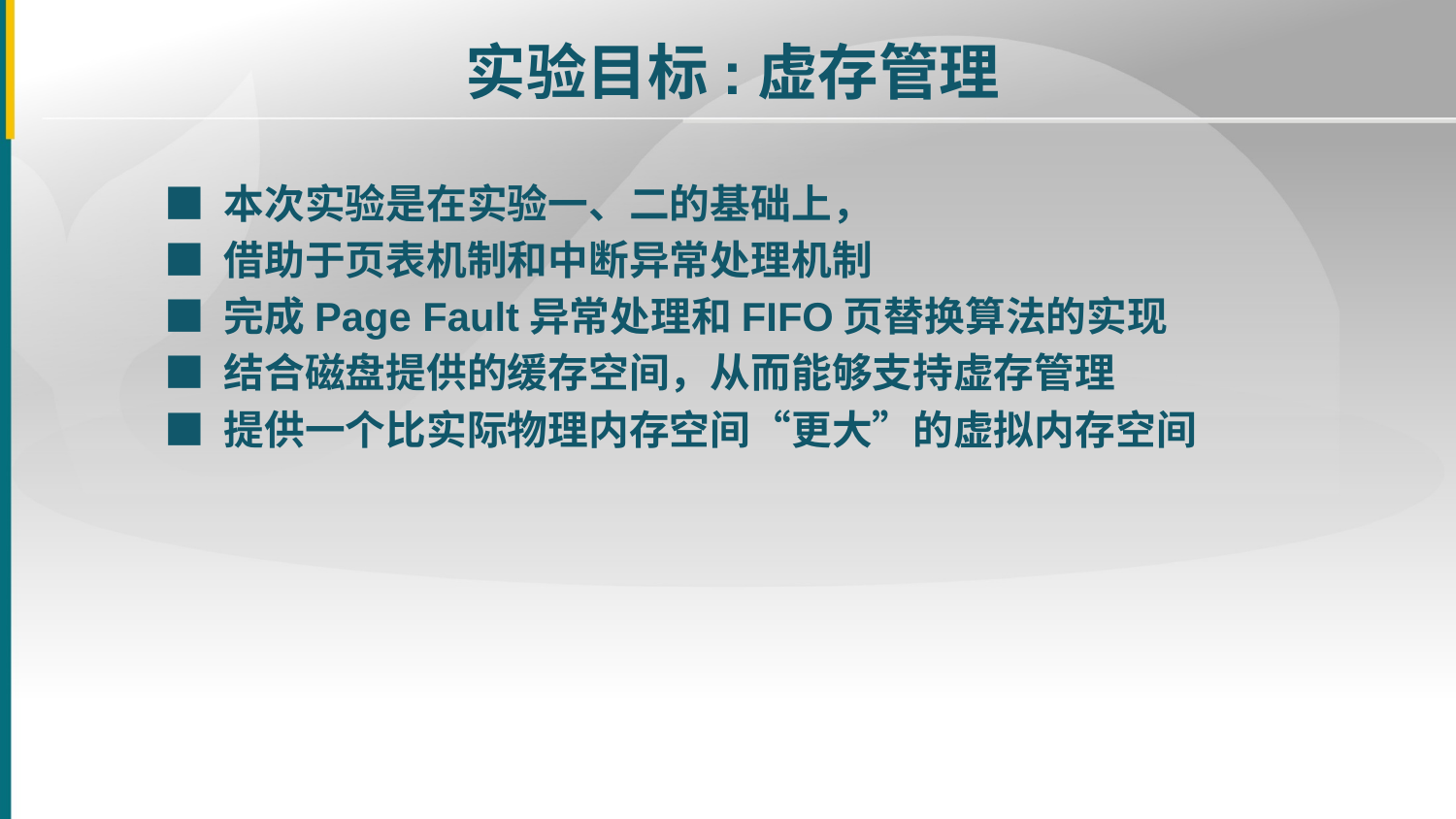

实验目标:虚存管理
■ 本次实验是在实验一、二的基础上，
■ 借助于页表机制和中断异常处理机制
■ 完成Page Fault异常处理和FIFO页替换算法的实现
■ 结合磁盘提供的缓存空间，从而能够支持虚存管理
■ 提供一个比实际物理内存空间“更大”的虚拟内存空间